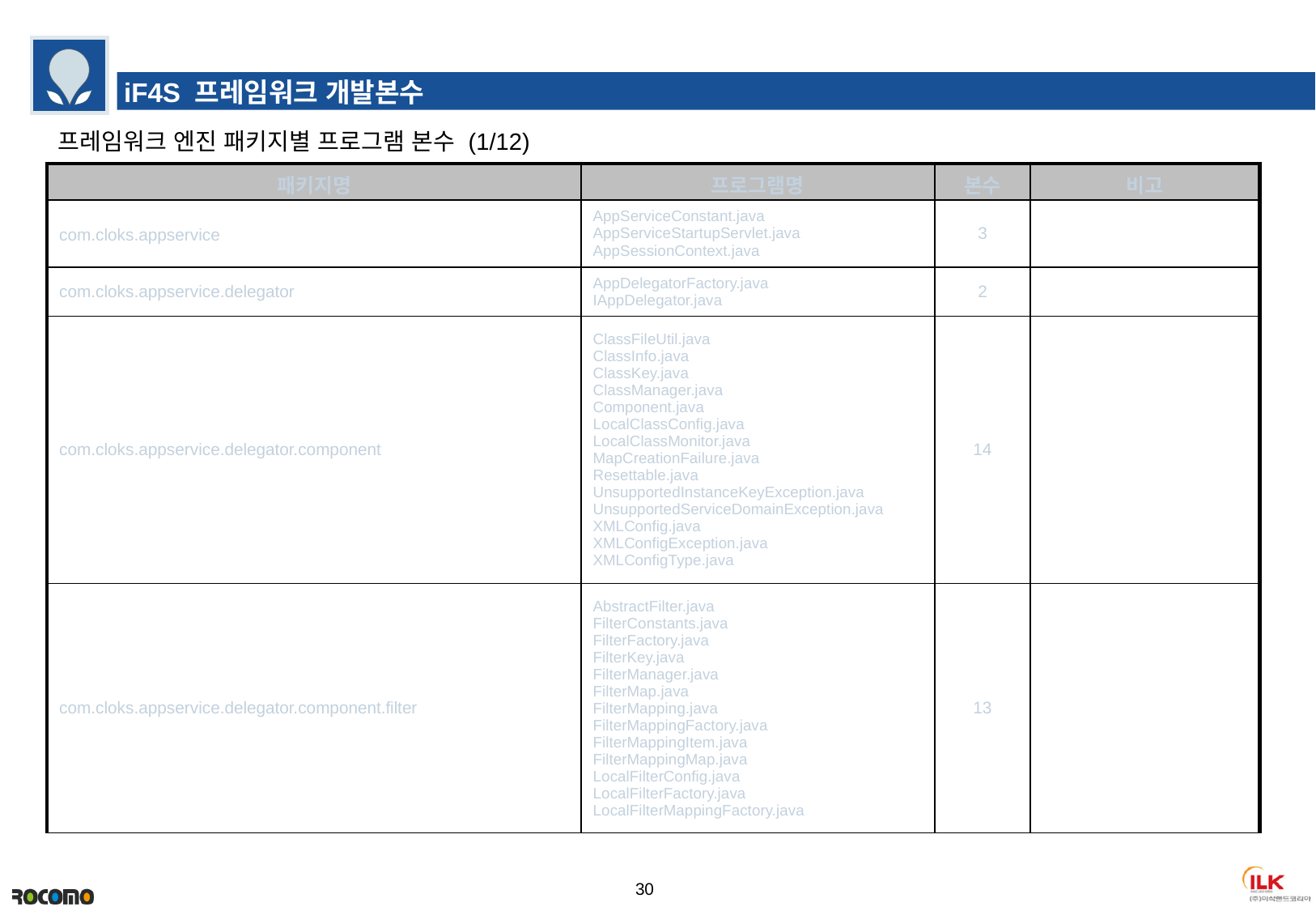

iF4S 프레임워크 개발본수
프레임워크 엔진 패키지별 프로그램 본수 (1/12)
| 패키지명 | 프로그램명 | 본수 | 비고 |
| --- | --- | --- | --- |
| com.cloks.appservice | AppServiceConstant.java AppServiceStartupServlet.java AppSessionContext.java | 3 |  |
| com.cloks.appservice.delegator | AppDelegatorFactory.java IAppDelegator.java | 2 |  |
| com.cloks.appservice.delegator.component | ClassFileUtil.java ClassInfo.java ClassKey.java ClassManager.java Component.java LocalClassConfig.java LocalClassMonitor.java MapCreationFailure.java Resettable.java UnsupportedInstanceKeyException.java UnsupportedServiceDomainException.java XMLConfig.java XMLConfigException.java XMLConfigType.java | 14 |  |
| com.cloks.appservice.delegator.component.filter | AbstractFilter.java FilterConstants.java FilterFactory.java FilterKey.java FilterManager.java FilterMap.java FilterMapping.java FilterMappingFactory.java FilterMappingItem.java FilterMappingMap.java LocalFilterConfig.java LocalFilterFactory.java LocalFilterMappingFactory.java | 13 |  |